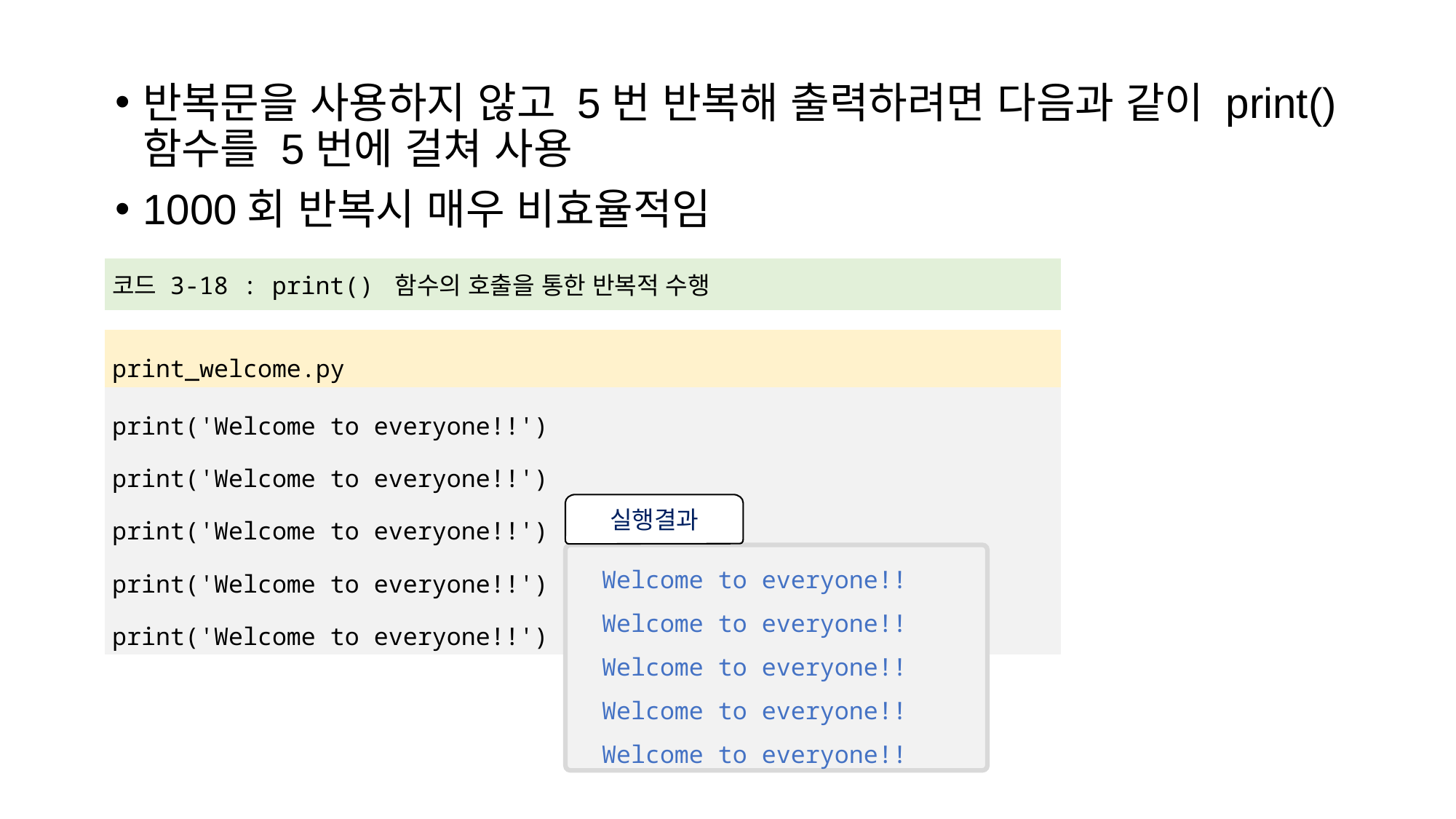

반복문을 사용하지 않고 5번 반복해 출력하려면 다음과 같이 print() 함수를 5번에 걸쳐 사용
1000회 반복시 매우 비효율적임

| 코드 3-18 : print() 함수의 호출을 통한 반복적 수행 |
| --- |
|  |
| print\_welcome.py |
| print('Welcome to everyone!!') print('Welcome to everyone!!') print('Welcome to everyone!!') print('Welcome to everyone!!') print('Welcome to everyone!!') |
실행결과

Welcome to everyone!!
Welcome to everyone!!
Welcome to everyone!!
Welcome to everyone!!
Welcome to everyone!!